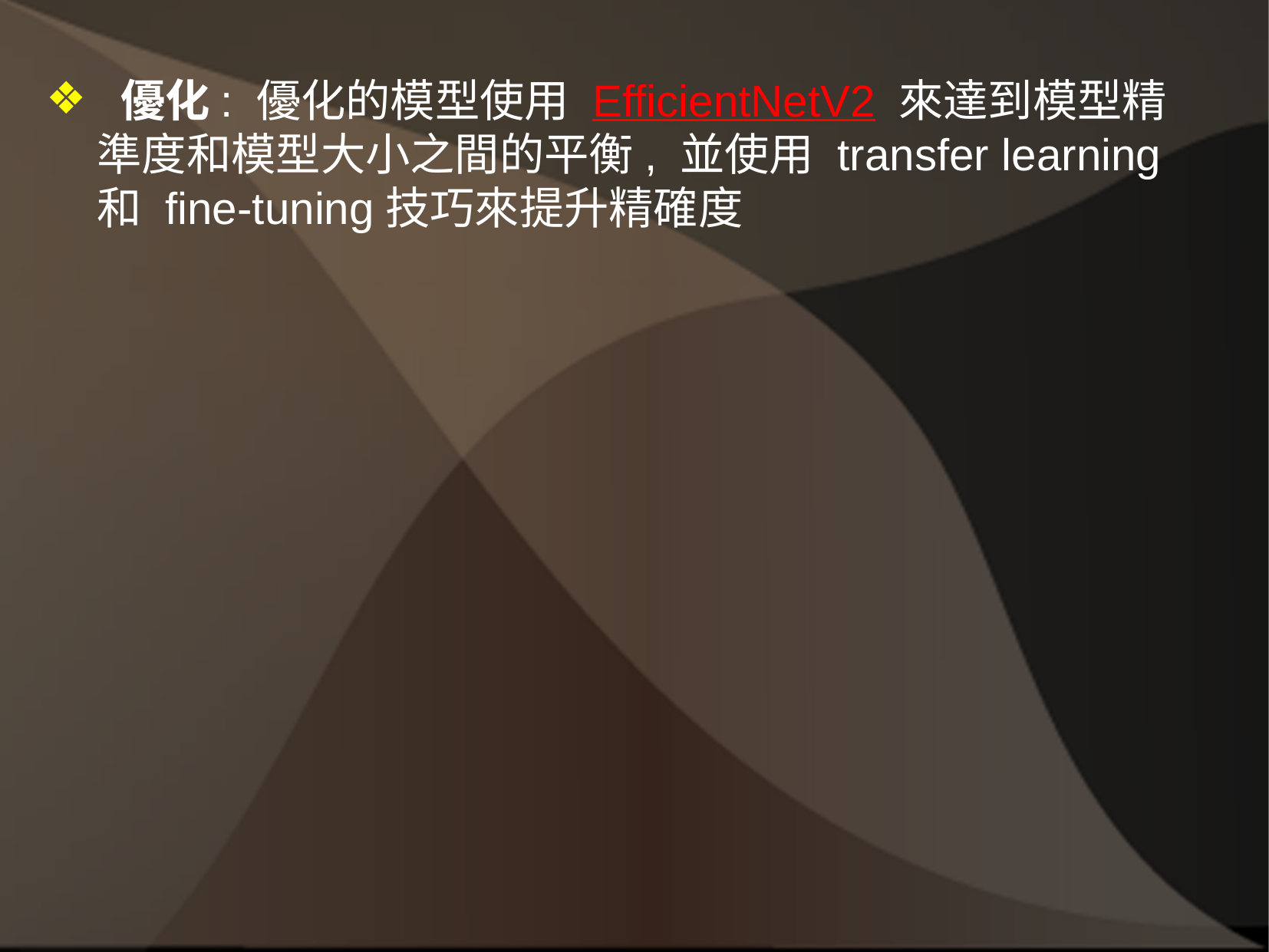

優化: 優化的模型使用 EfficientNetV2 來達到模型精準度和模型大小之間的平衡, 並使用 transfer learning 和 fine-tuning技巧來提升精確度